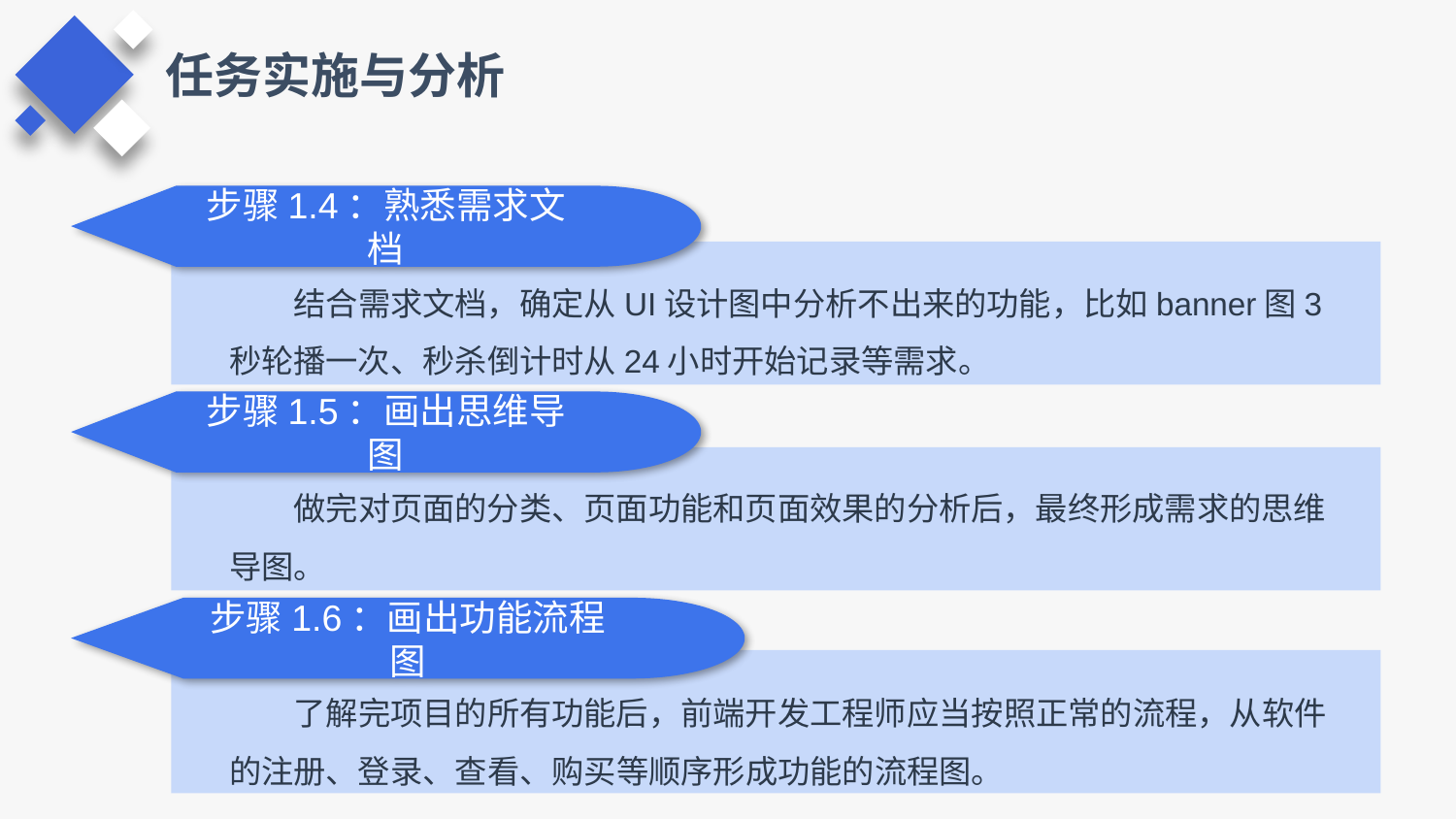

任务实施与分析

步骤1.4：熟悉需求文档

结合需求文档，确定从UI设计图中分析不出来的功能，比如banner图3秒轮播一次、秒杀倒计时从24小时开始记录等需求。
步骤1.5：画出思维导图

做完对页面的分类、页面功能和页面效果的分析后，最终形成需求的思维导图。
步骤1.6：画出功能流程图

了解完项目的所有功能后，前端开发工程师应当按照正常的流程，从软件的注册、登录、查看、购买等顺序形成功能的流程图。